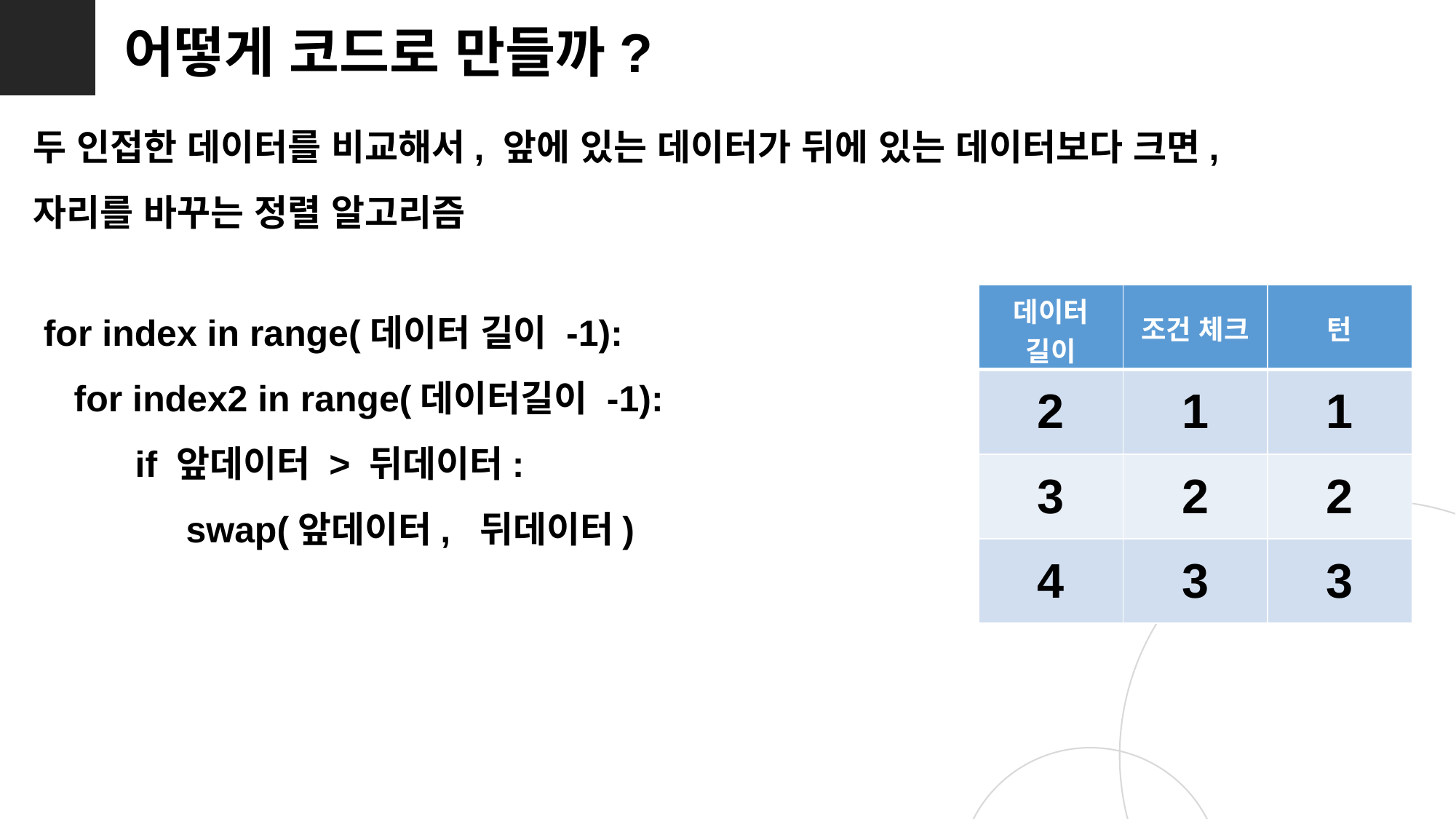

어떻게 코드로 만들까?
두 인접한 데이터를 비교해서, 앞에 있는 데이터가 뒤에 있는 데이터보다 크면,
자리를 바꾸는 정렬 알고리즘

 for index in range(데이터 길이 -1):
    for index2 in range(데이터길이 -1):
          if 앞데이터 > 뒤데이터:
               swap(앞데이터,  뒤데이터)
| 데이터 길이 | 조건 체크 | 턴 |
| --- | --- | --- |
| 2 | 1 | 1 |
| 3 | 2 | 2 |
| 4 | 3 | 3 |